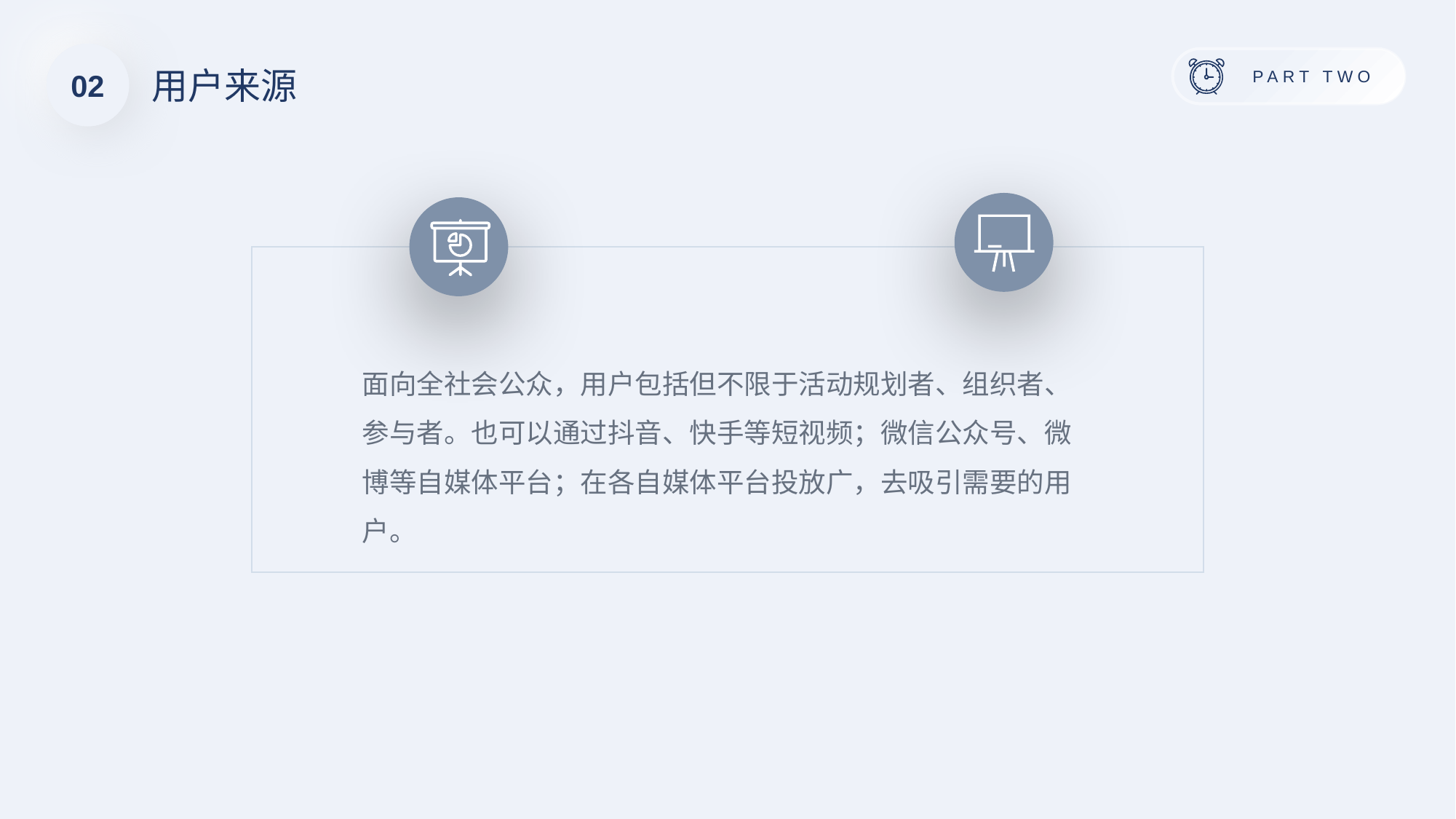

02
用户来源

面向全社会公众，用户包括但不限于活动规划者、组织者、参与者。也可以通过抖音、快手等短视频；微信公众号、微博等自媒体平台；在各自媒体平台投放广，去吸引需要的用户。